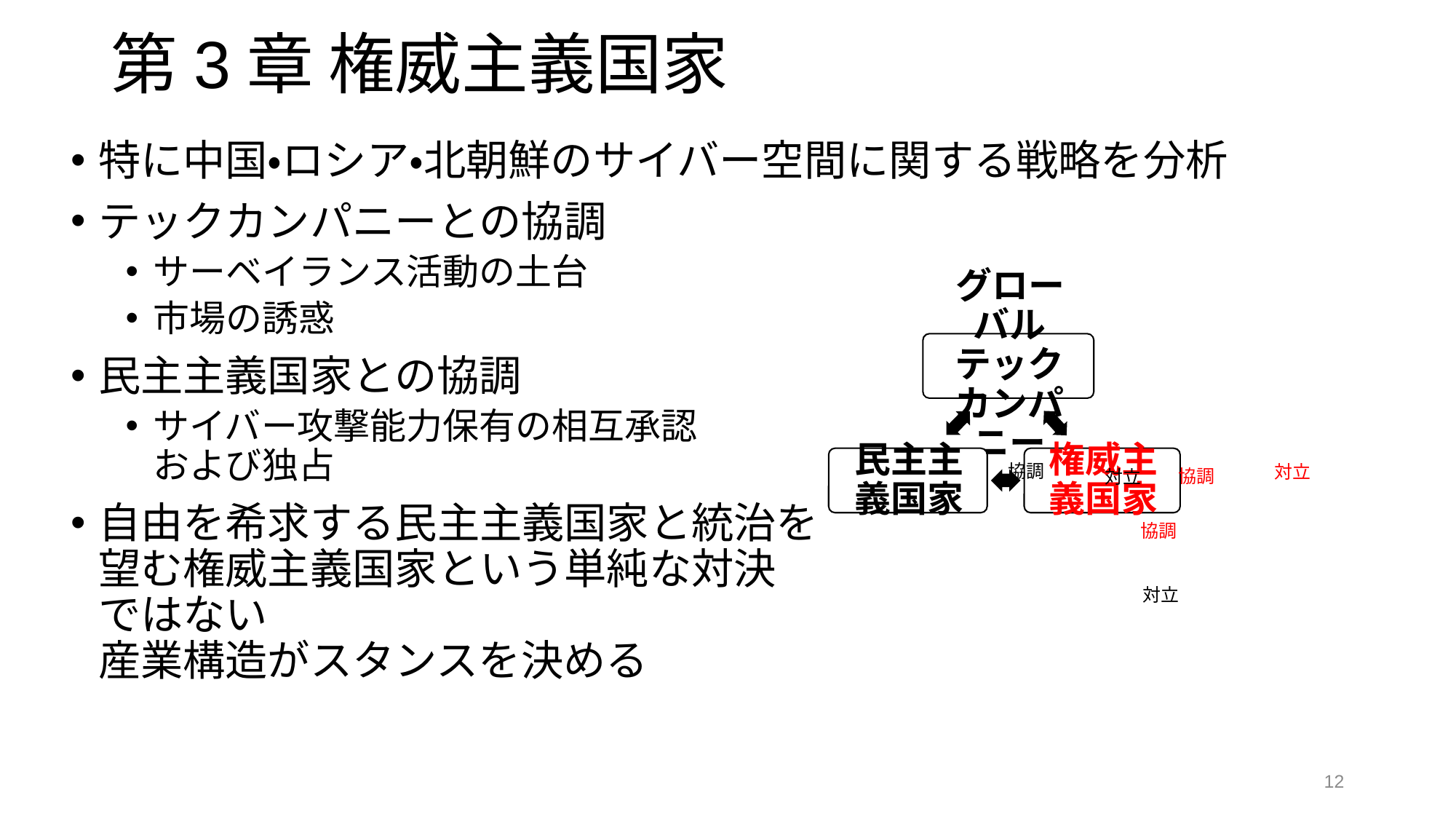

# 第3章 権威主義国家
特に中国・ロシア・北朝鮮のサイバー空間に関する戦略を分析
テックカンパニーとの協調
サーベイランス活動の土台
市場の誘惑
民主主義国家との協調
サイバー攻撃能力保有の相互承認
および独占
自由を希求する民主主義国家と統治を
望む権威主義国家という単純な対決
ではない
産業構造がスタンスを決める

グローバルテックカンパニー

権威主義国家

民主主義国家

協調
対立
協調
対立
協調
対立
12